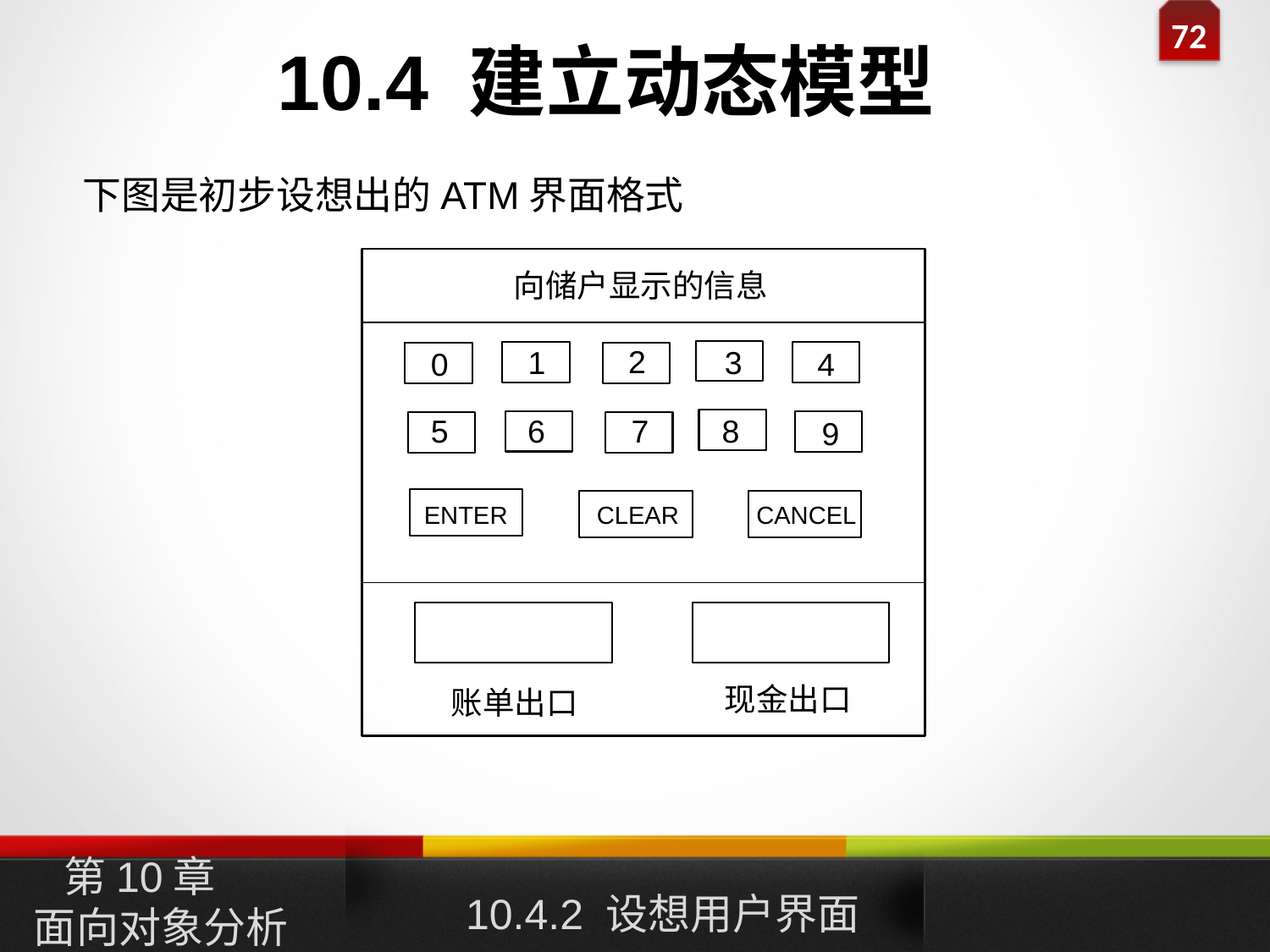

10.4 建立动态模型
下图是初步设想出的ATM界面格式

向储户显示的信息
2
1
3
0
4

6
5
7
8
9

ENTER
CLEAR
CANCEL

现金出口
账单出口
10.4.2 设想用户界面